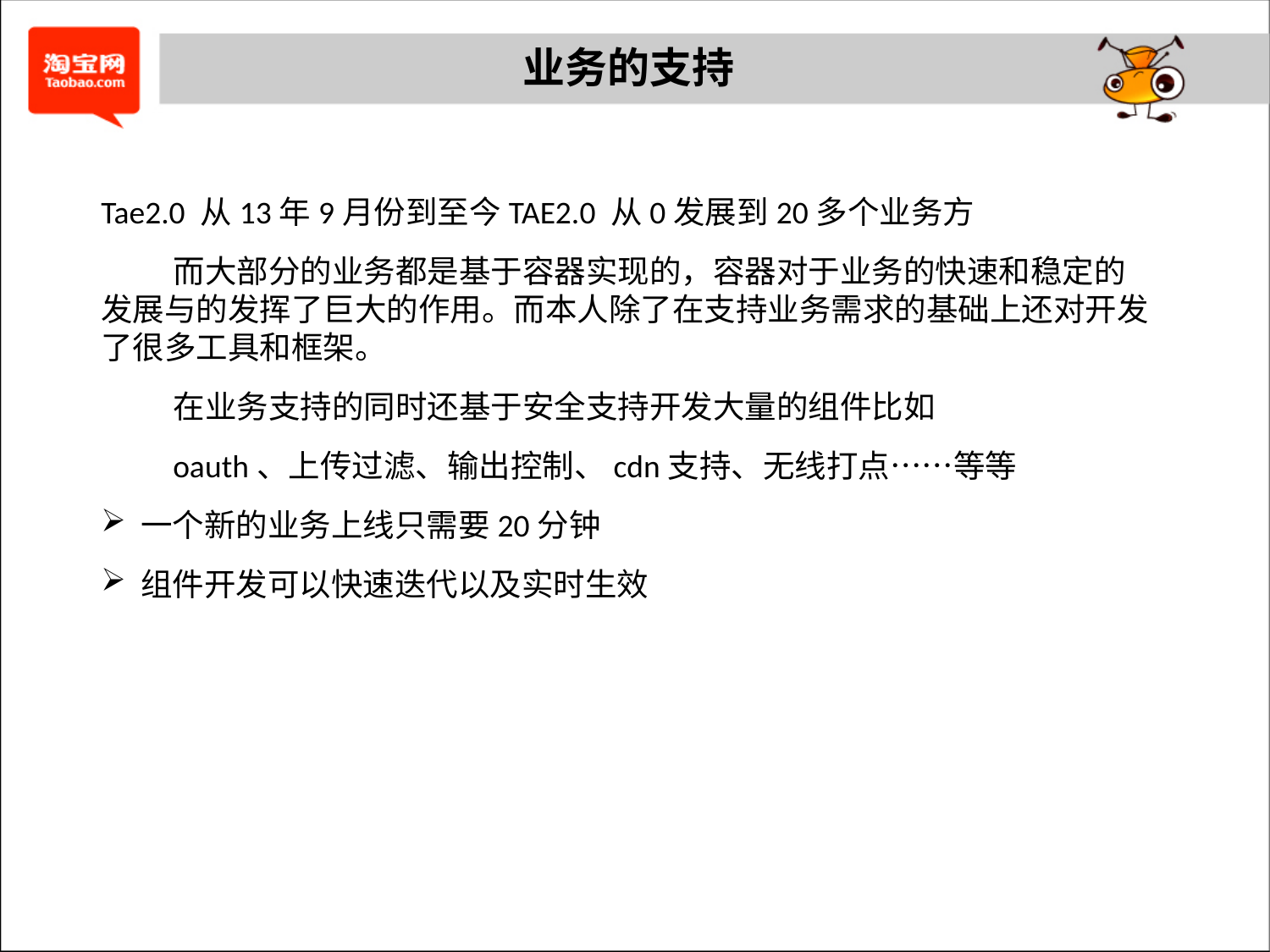

业务的支持
Tae2.0 从13年9月份到至今TAE2.0 从0发展到20多个业务方
         而大部分的业务都是基于容器实现的，容器对于业务的快速和稳定的发展与的发挥了巨大的作用。而本人除了在支持业务需求的基础上还对开发了很多工具和框架。
         在业务支持的同时还基于安全支持开发大量的组件比如
          oauth、上传过滤、输出控制、cdn支持、无线打点……等等
一个新的业务上线只需要20分钟
组件开发可以快速迭代以及实时生效